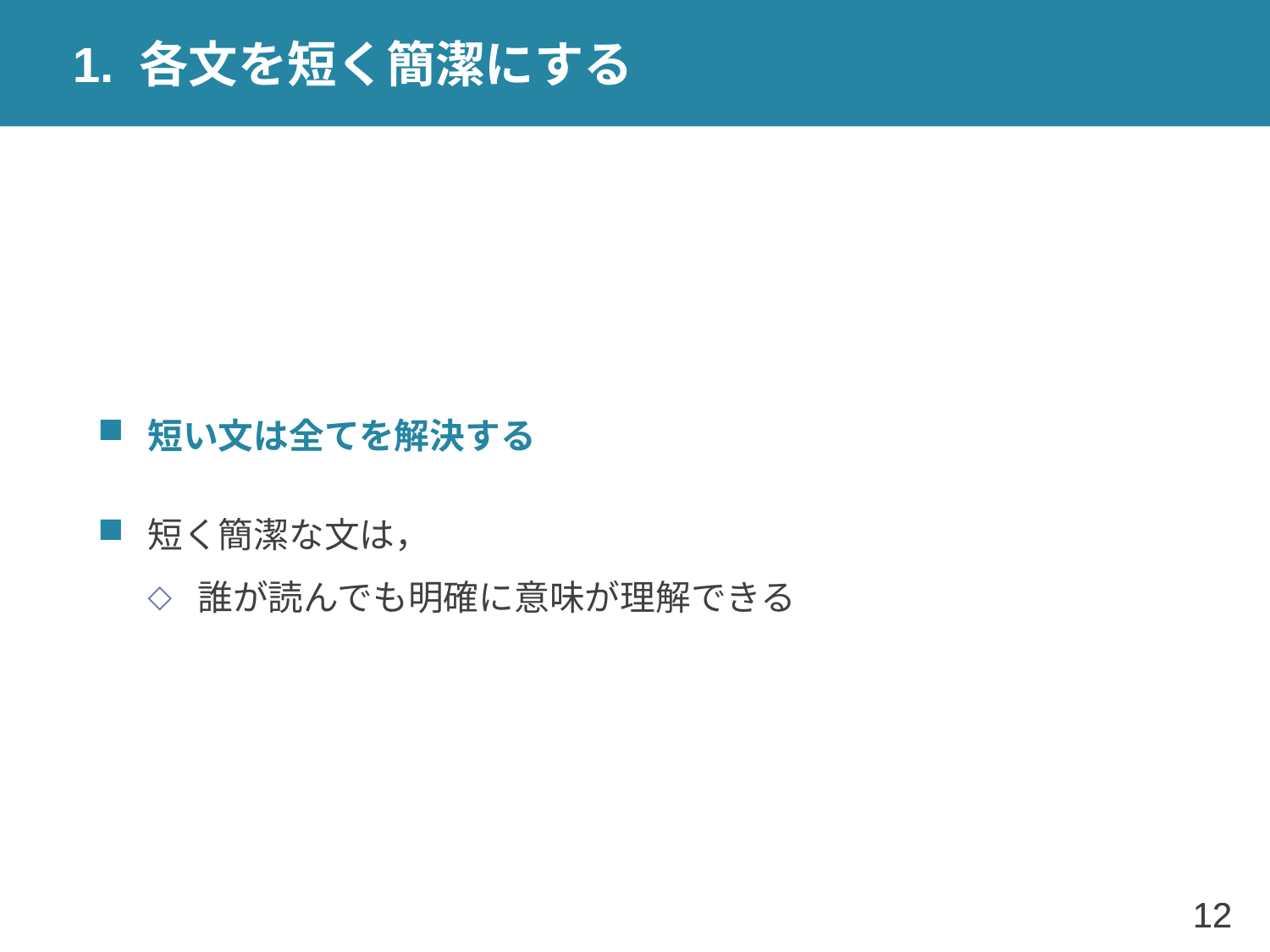

# 1. 各文を短く簡潔にする
短い文は全てを解決する
短く簡潔な文は，
誰が読んでも明確に意味が理解できる